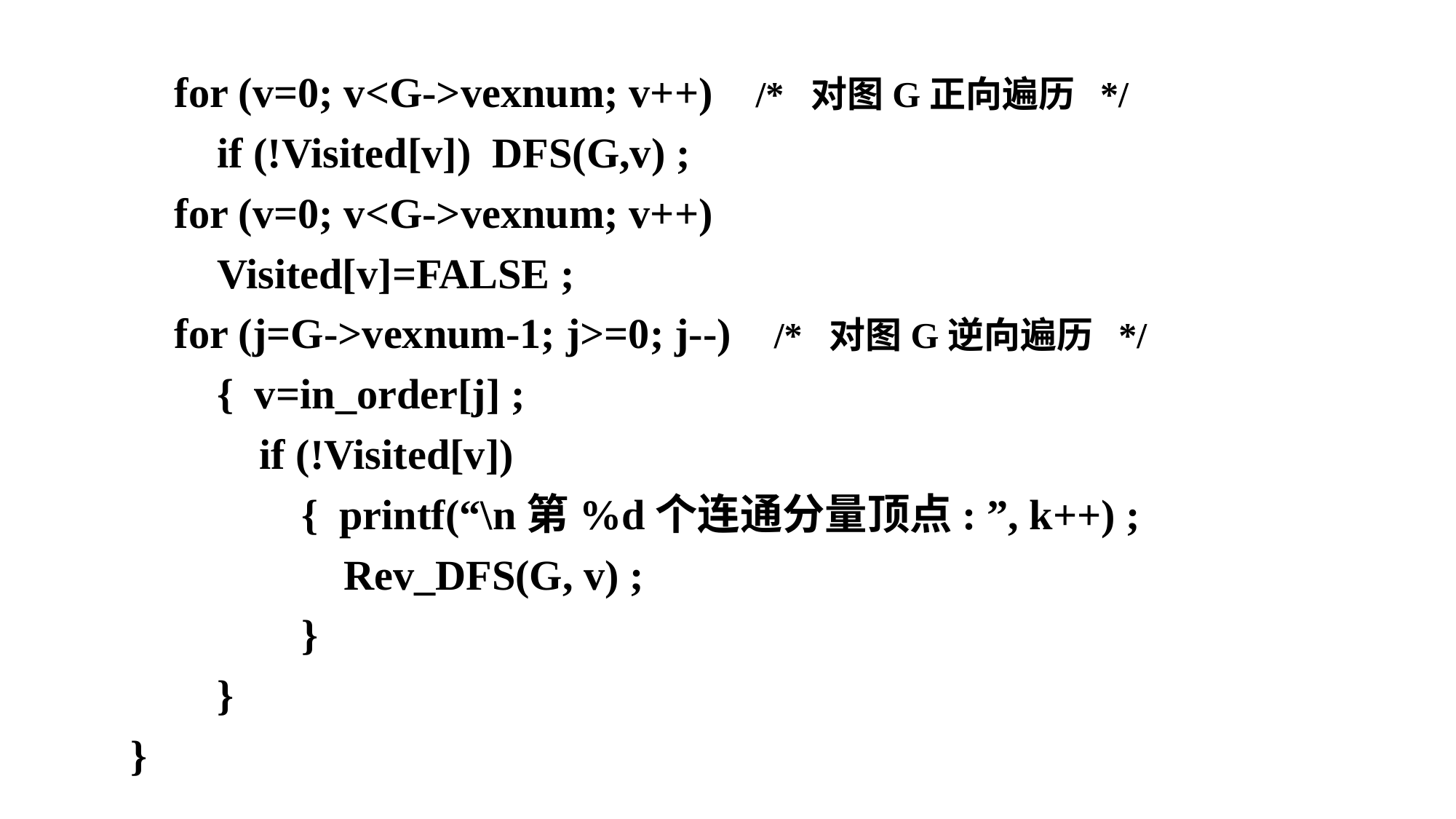

for (v=0; v<G->vexnum; v++)    /*  对图G正向遍历  */
if (!Visited[v])  DFS(G,v) ;
for (v=0; v<G->vexnum; v++)
Visited[v]=FALSE ;
for (j=G->vexnum-1; j>=0; j--)    /*  对图G逆向遍历  */
{  v=in_order[j] ;
if (!Visited[v])
    {  printf(“\n第%d个连通分量顶点: ”, k++) ;
        Rev_DFS(G, v) ;
    }
}
}